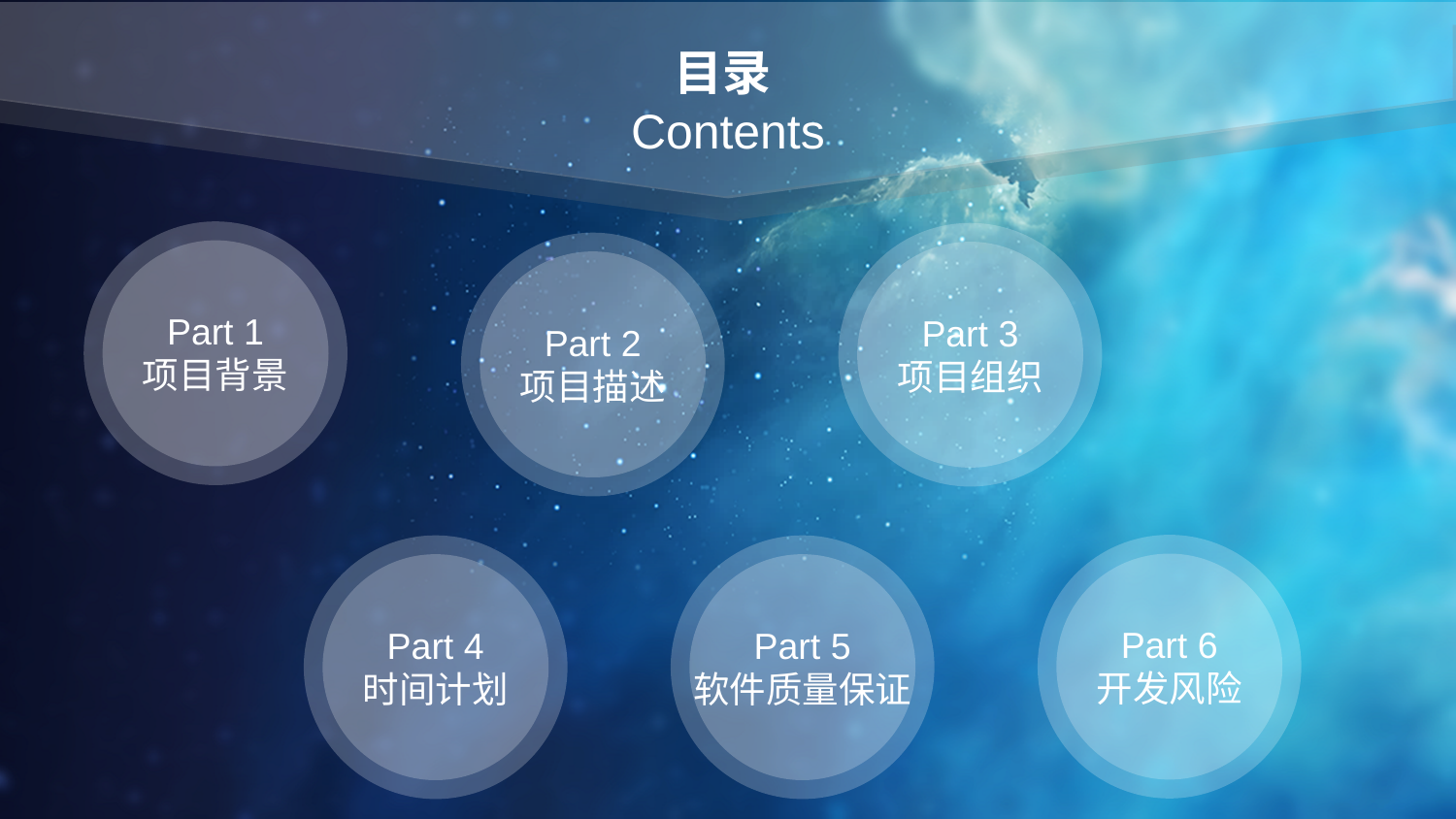

目录
Contents

Part 1
项目背景

Part 3
项目组织

Part 2
项目描述

Part 6
开发风险

Part 5
软件质量保证

Part 4
时间计划